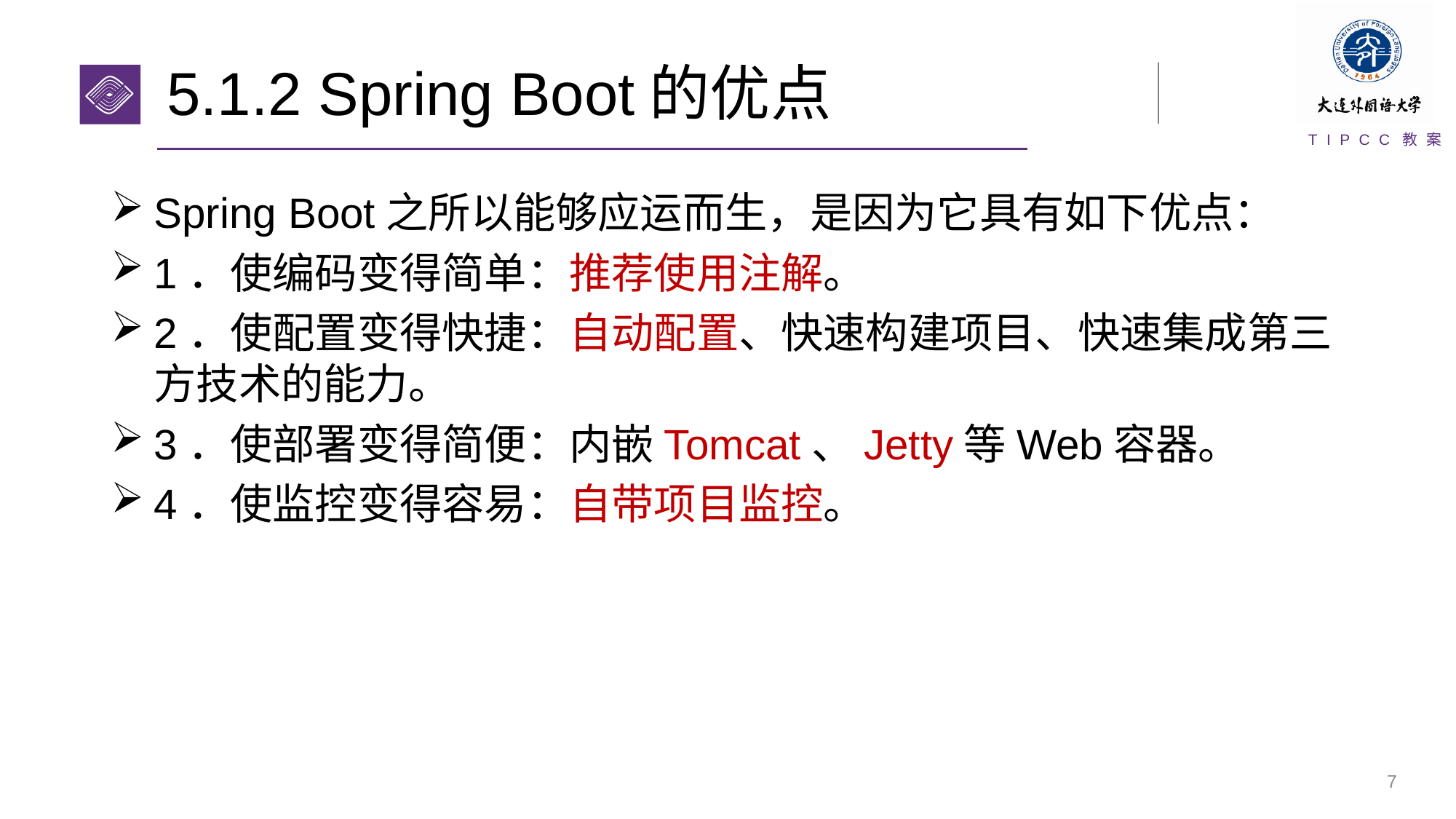

# 5.1.2 Spring Boot的优点
Spring Boot之所以能够应运而生，是因为它具有如下优点：
1．使编码变得简单：推荐使用注解。
2．使配置变得快捷：自动配置、快速构建项目、快速集成第三方技术的能力。
3．使部署变得简便：内嵌Tomcat、Jetty等Web容器。
4．使监控变得容易：自带项目监控。

7